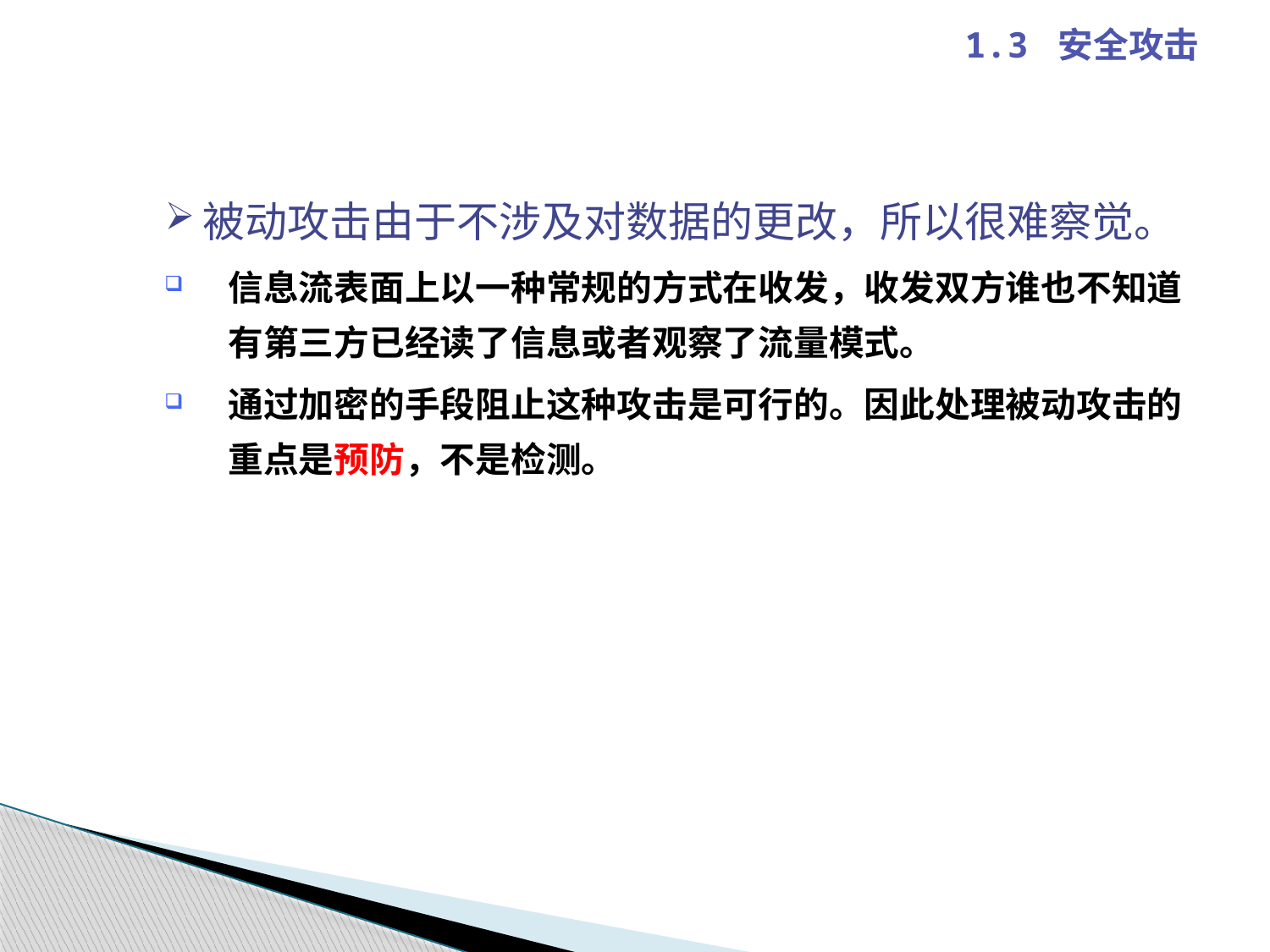

1.3 安全攻击
被动攻击由于不涉及对数据的更改，所以很难察觉。
信息流表面上以一种常规的方式在收发，收发双方谁也不知道有第三方已经读了信息或者观察了流量模式。
通过加密的手段阻止这种攻击是可行的。因此处理被动攻击的重点是预防，不是检测。